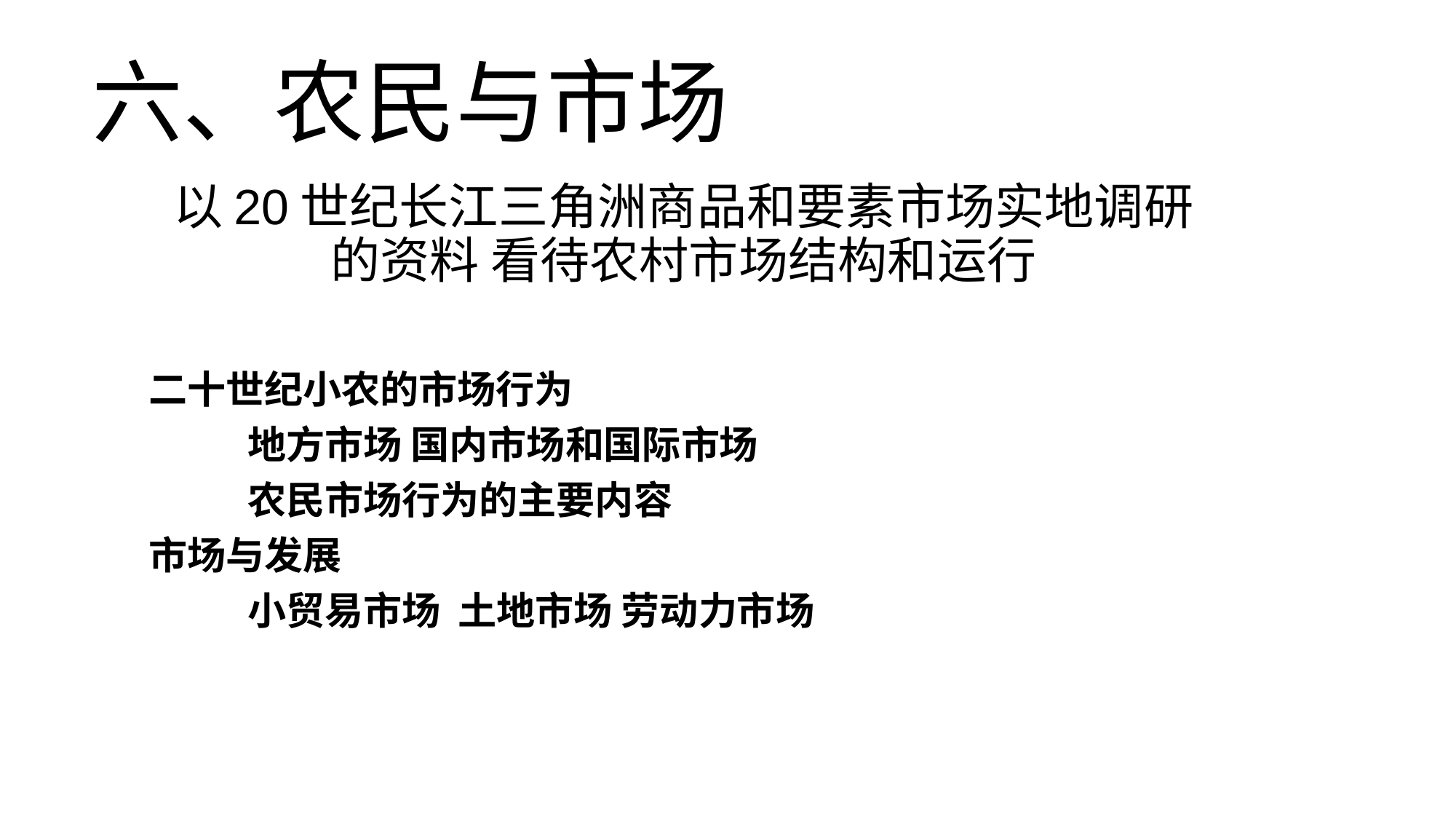

# 六、农民与市场
以20世纪长江三角洲商品和要素市场实地调研的资料 看待农村市场结构和运行

二十世纪小农的市场行为
	地方市场 国内市场和国际市场
	农民市场行为的主要内容
市场与发展
	小贸易市场  土地市场 劳动力市场